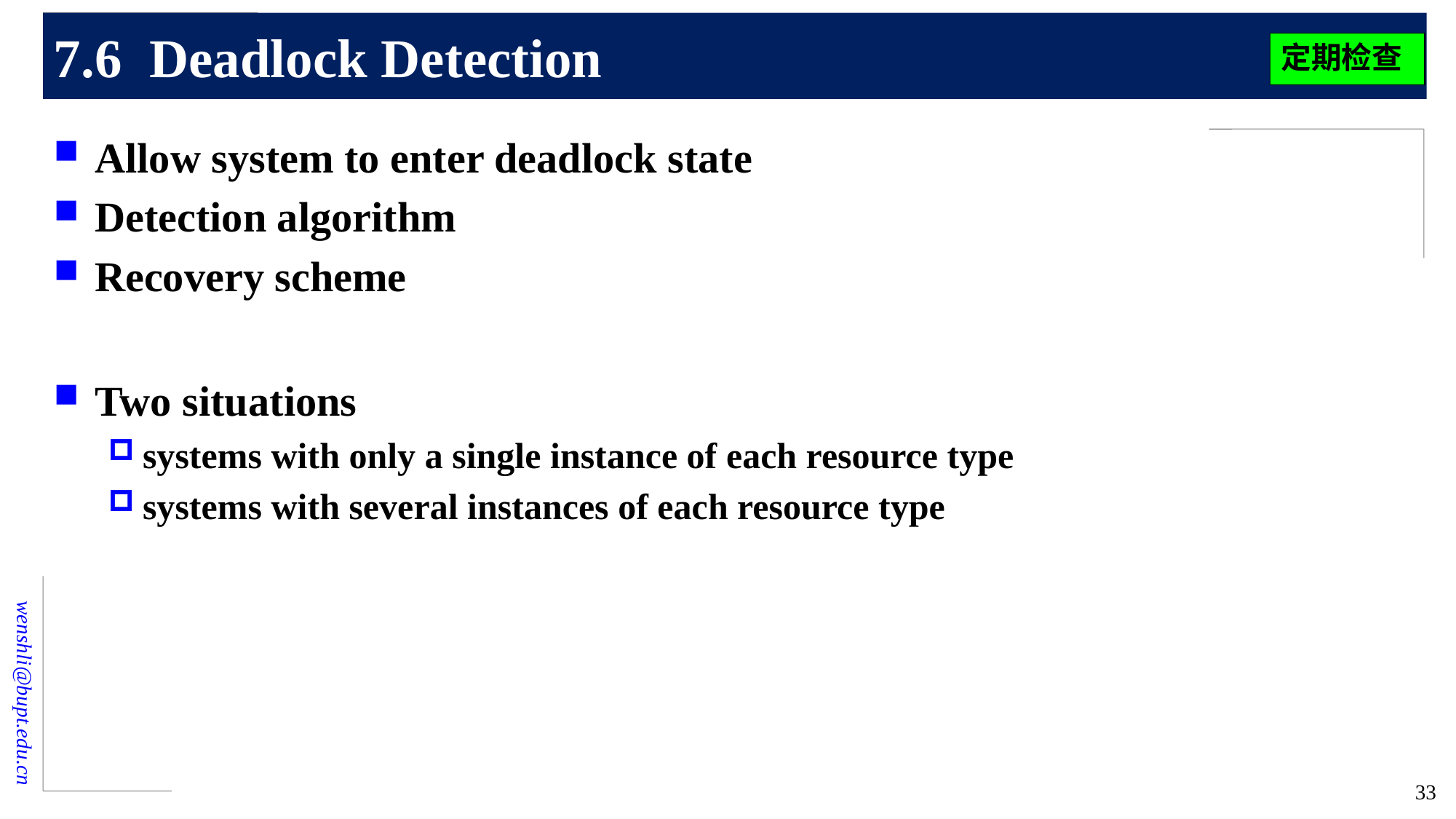

# 7.6  Deadlock Detection
定期检查
Allow system to enter deadlock state
Detection algorithm
Recovery scheme

Two situations
systems with only a single instance of each resource type
systems with several instances of each resource type
33